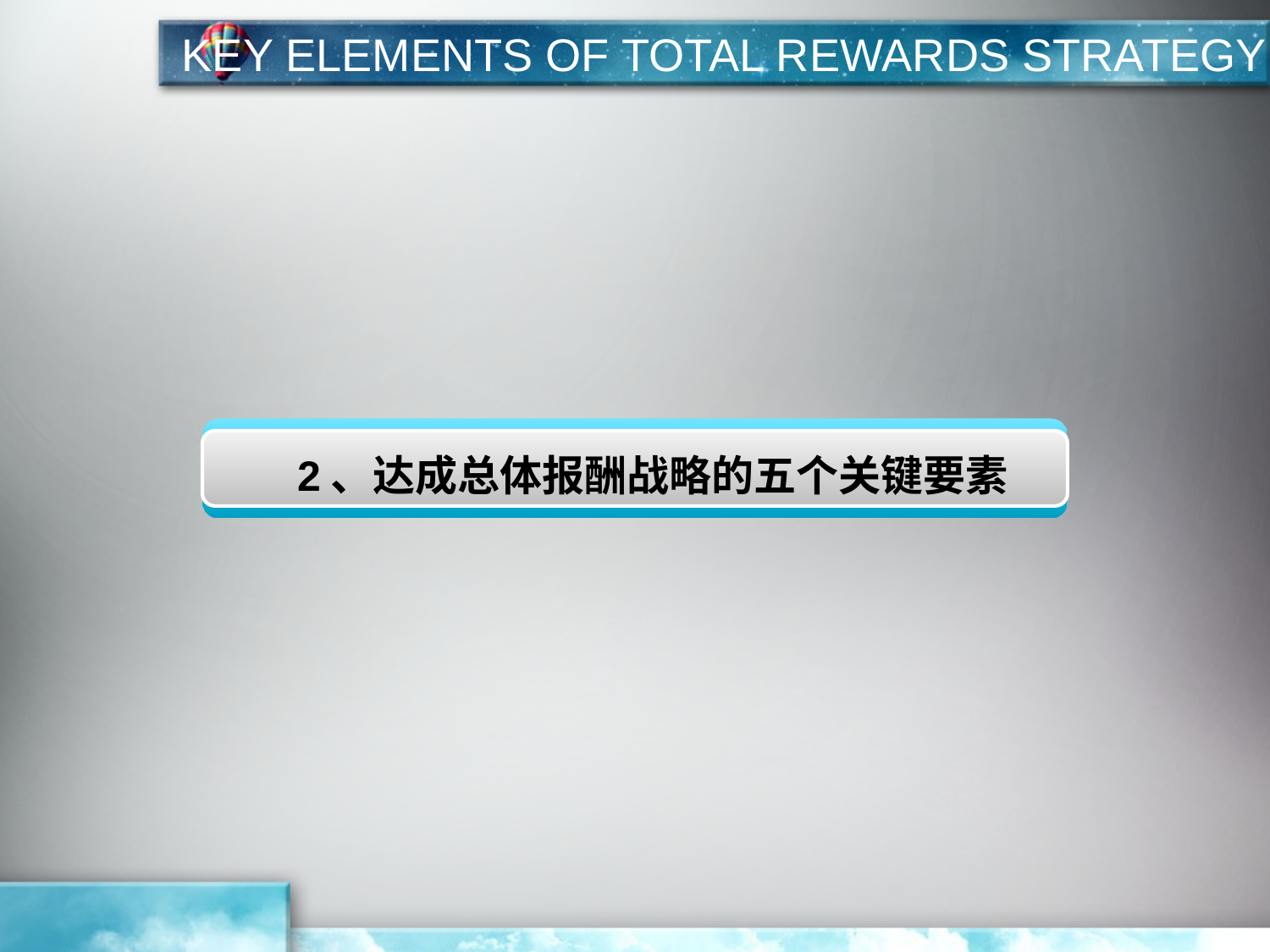

KEY ELEMENTS OF TOTAL REWARDS STRATEGY

2、达成总体报酬战略的五个关键要素